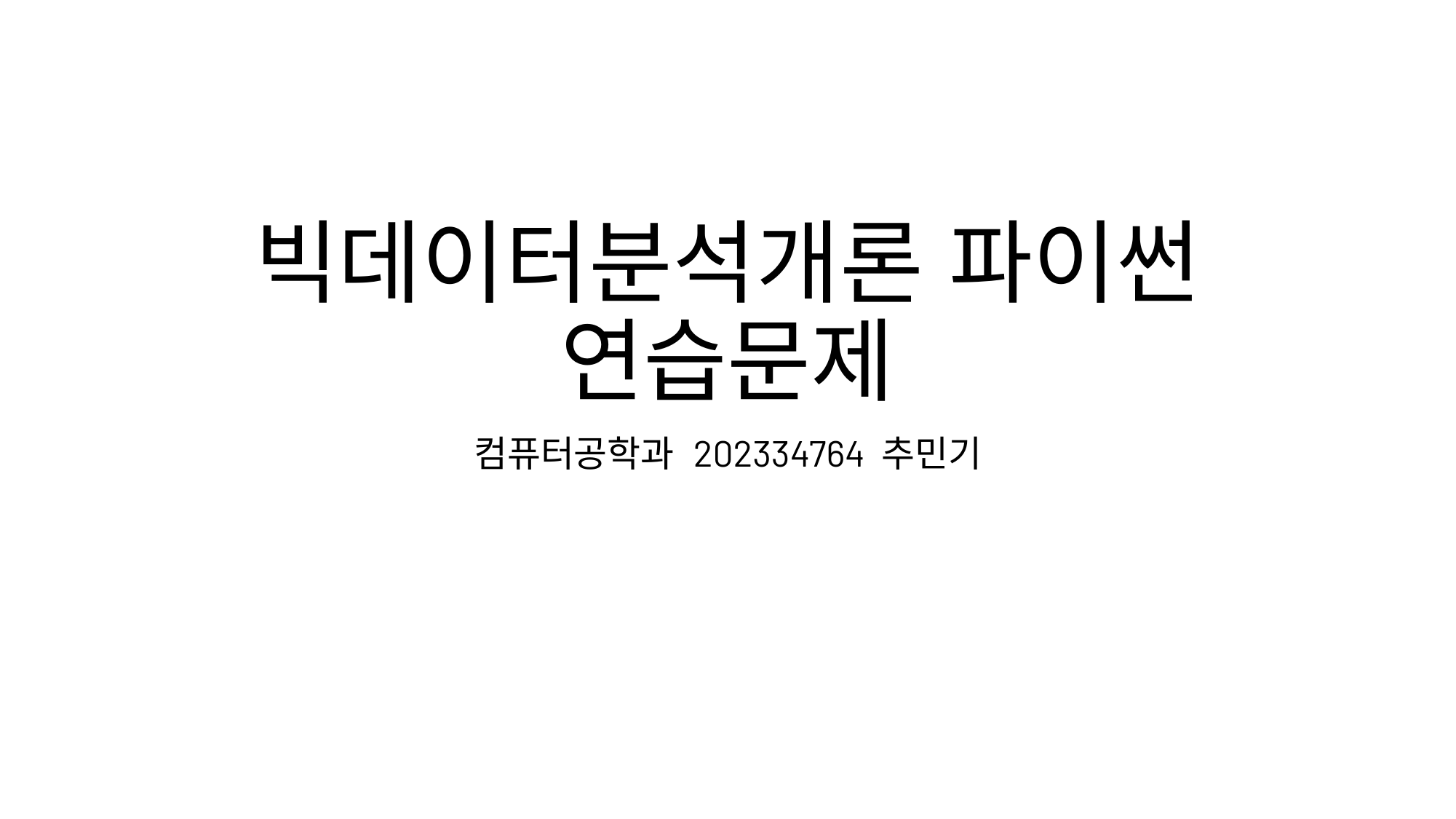

# 빅데이터분석개론 파이썬 연습문제
컴퓨터공학과 202334764 추민기